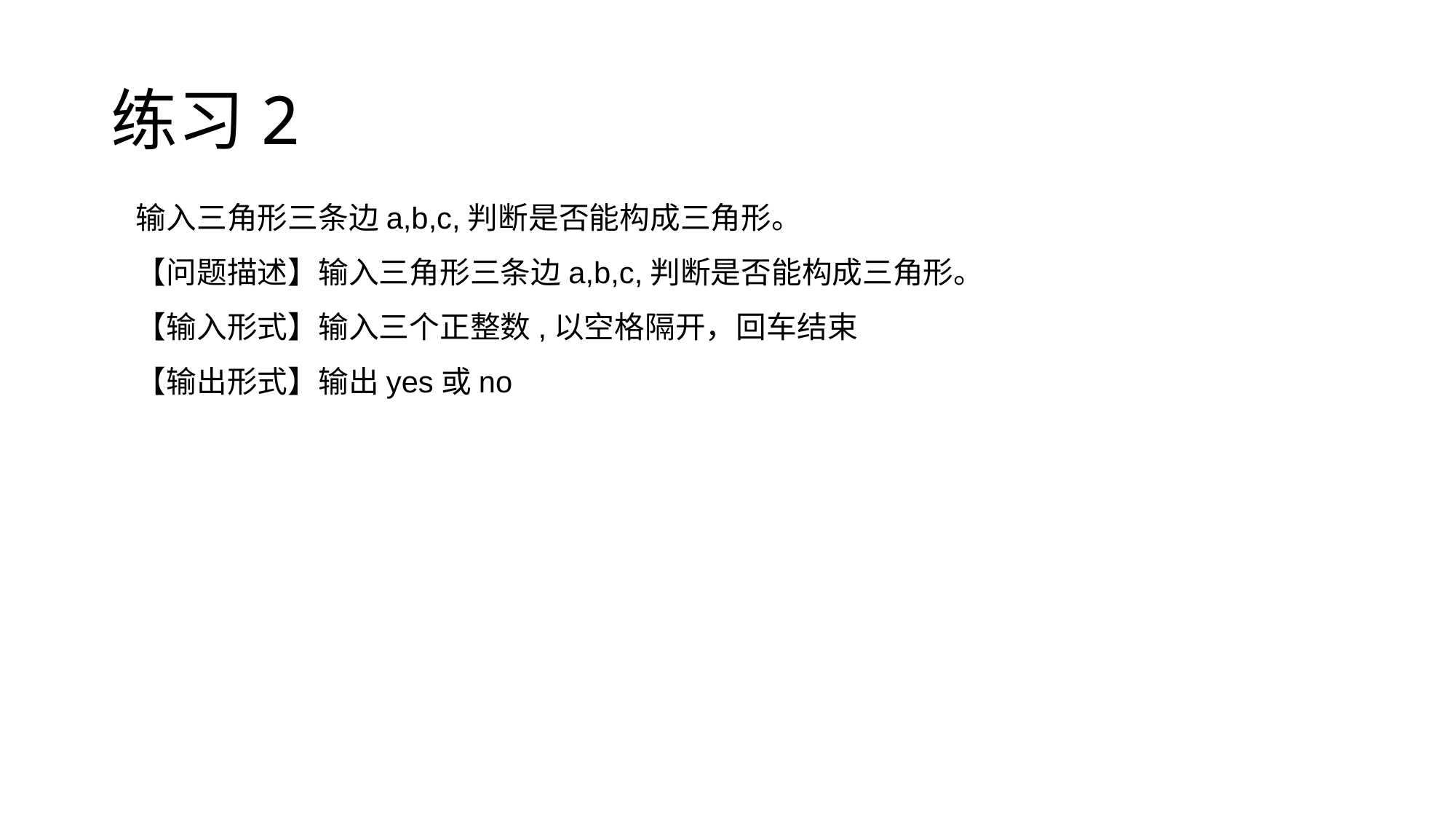

# 练习2
输入三角形三条边a,b,c,判断是否能构成三角形。
【问题描述】输入三角形三条边a,b,c,判断是否能构成三角形。
【输入形式】输入三个正整数,以空格隔开，回车结束
【输出形式】输出yes或no

36